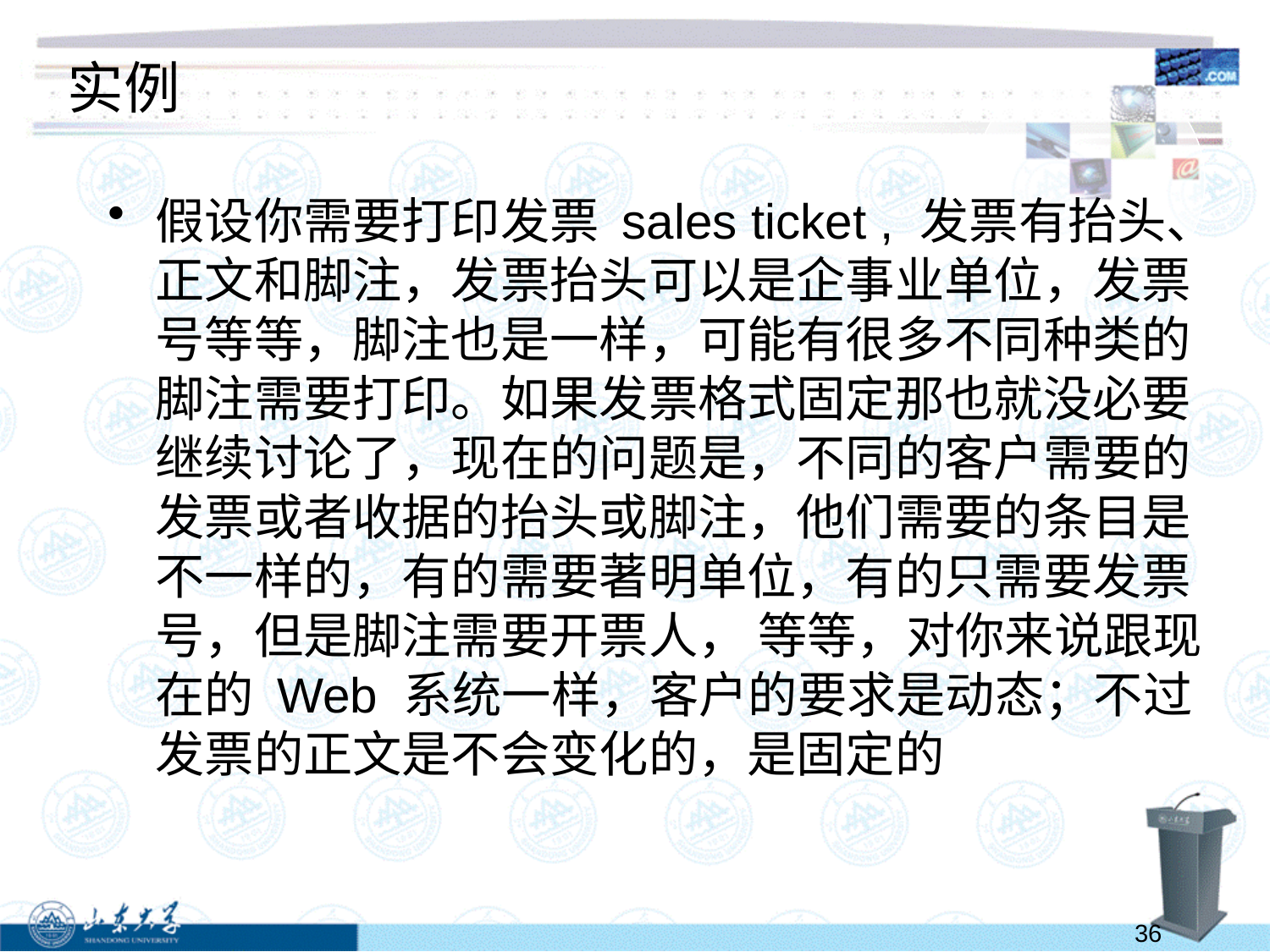

# 实例
假设你需要打印发票 sales ticket , 发票有抬头、正文和脚注，发票抬头可以是企事业单位，发票号等等，脚注也是一样，可能有很多不同种类的脚注需要打印。如果发票格式固定那也就没必要继续讨论了，现在的问题是，不同的客户需要的发票或者收据的抬头或脚注，他们需要的条目是不一样的，有的需要著明单位，有的只需要发票号，但是脚注需要开票人， 等等，对你来说跟现在的 Web 系统一样，客户的要求是动态；不过发票的正文是不会变化的，是固定的
36